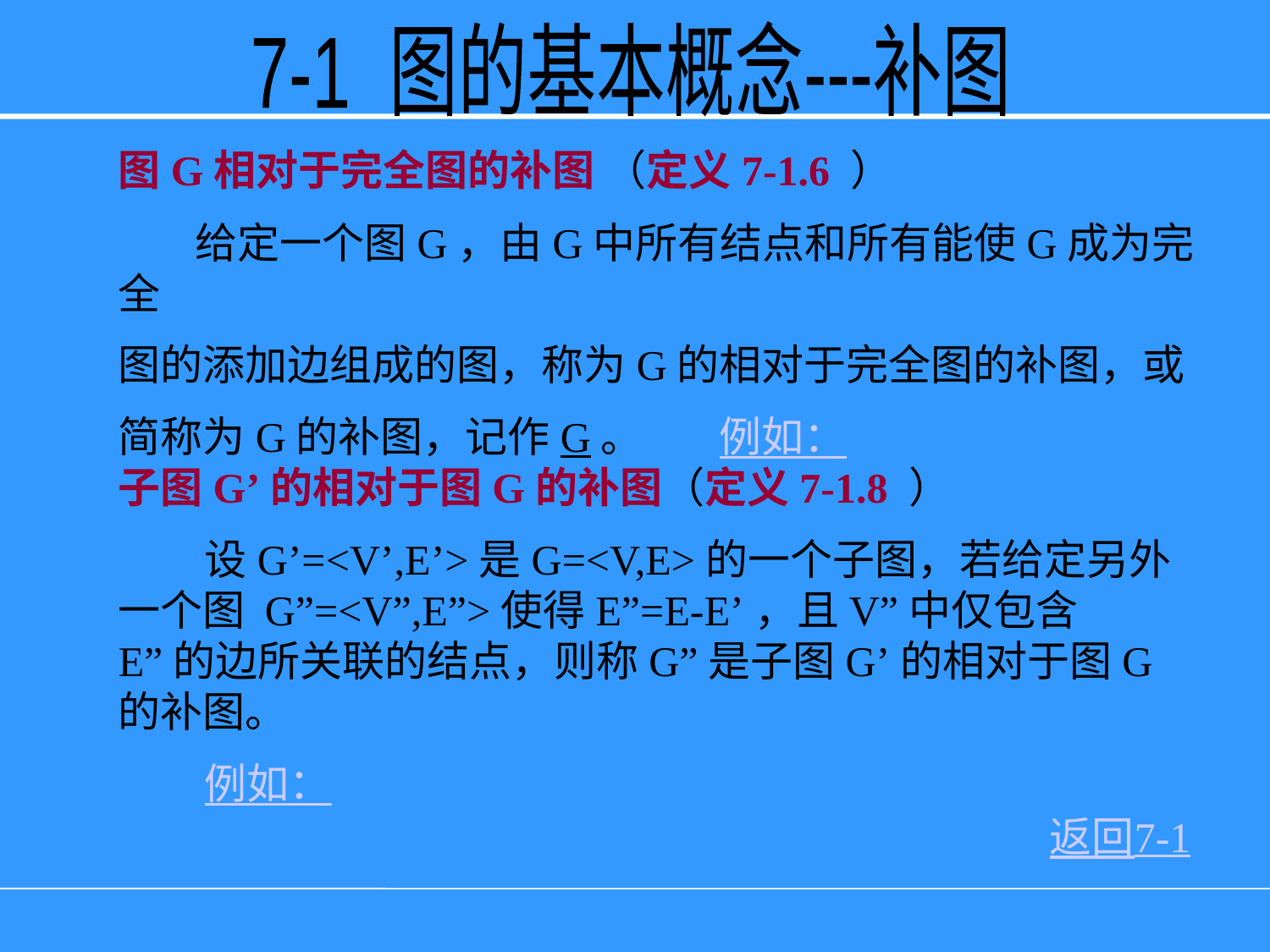

7-1  图的基本概念---补图

图G相对于完全图的补图 （定义7-1.6 ）
       给定一个图G，由G中所有结点和所有能使G成为完全
图的添加边组成的图，称为G的相对于完全图的补图，或
简称为G的补图，记作G。        例如：
子图G’的相对于图G的补图（定义7-1.8 ）
        设G’=<V’,E’>是G=<V,E>的一个子图，若给定另外一个图 G”=<V”,E”>使得E”=E-E’，且V”中仅包含E”的边所关联的结点，则称G”是子图G’的相对于图G的补图。
        例如：
返回7-1